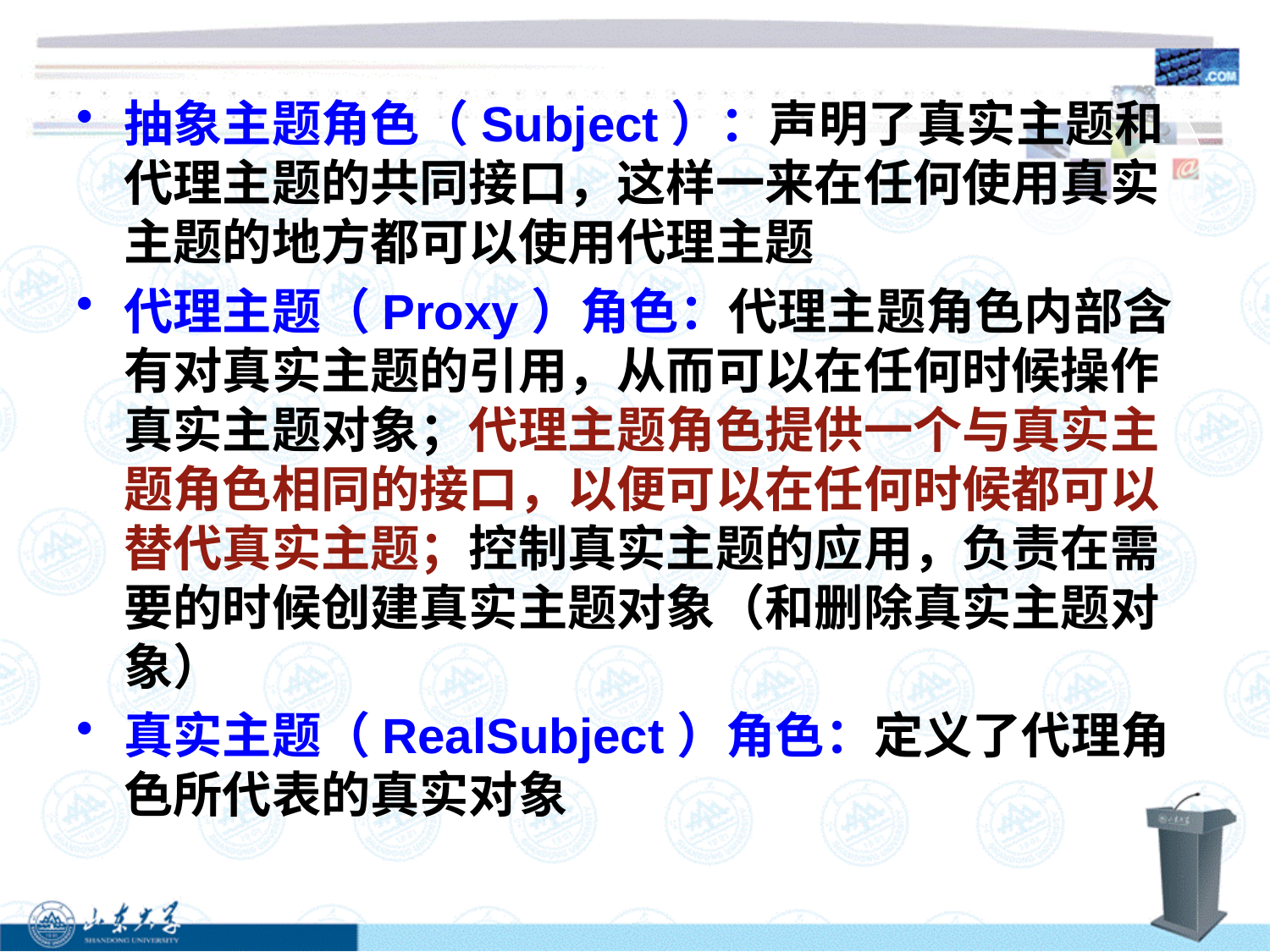

抽象主题角色（Subject）：声明了真实主题和代理主题的共同接口，这样一来在任何使用真实主题的地方都可以使用代理主题
代理主题（Proxy）角色：代理主题角色内部含有对真实主题的引用，从而可以在任何时候操作真实主题对象；代理主题角色提供一个与真实主题角色相同的接口，以便可以在任何时候都可以替代真实主题；控制真实主题的应用，负责在需要的时候创建真实主题对象（和删除真实主题对象）
真实主题（RealSubject）角色：定义了代理角色所代表的真实对象